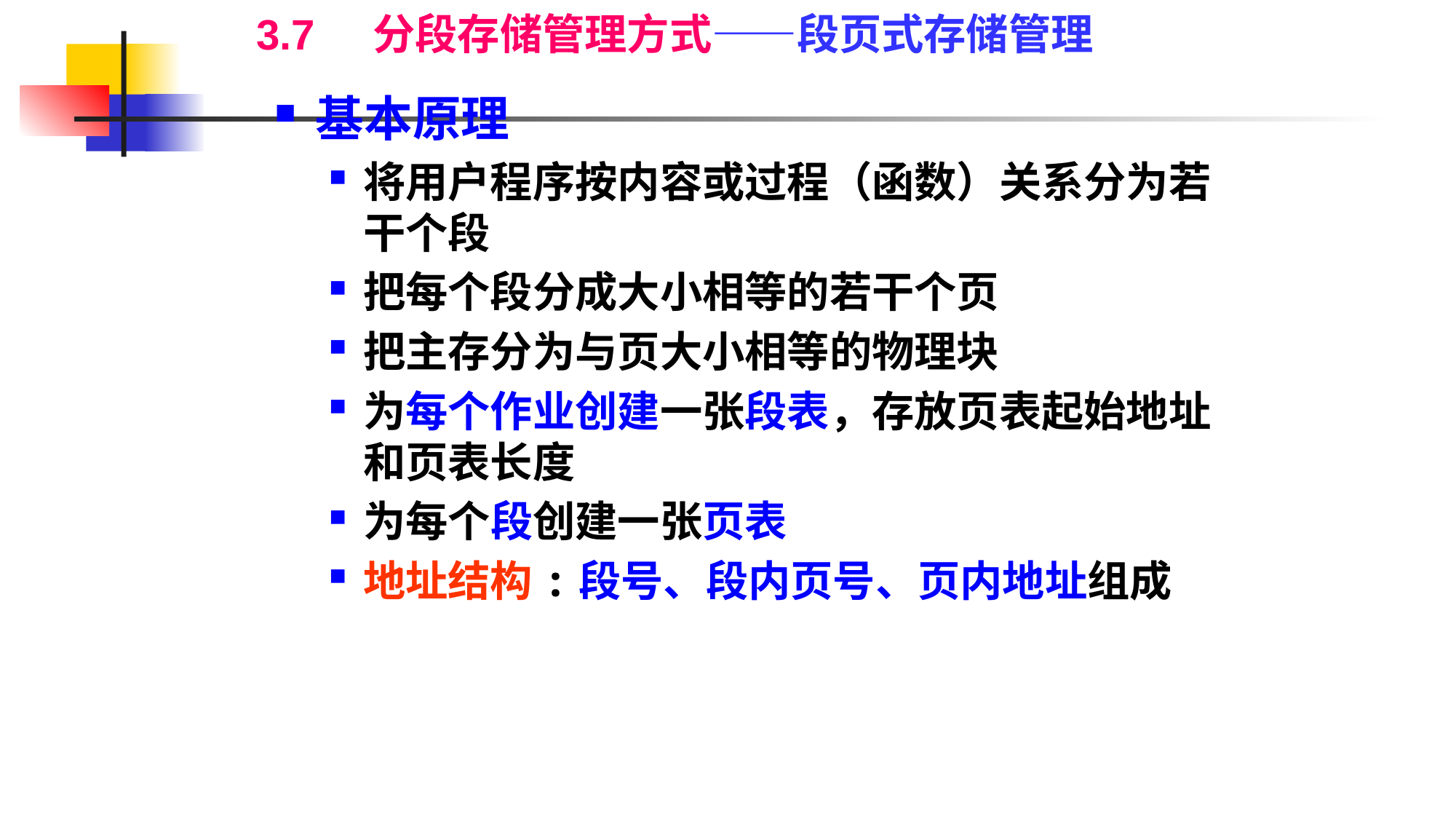

3.7    分段存储管理方式——段页式存储管理
基本原理
将用户程序按内容或过程（函数）关系分为若干个段
把每个段分成大小相等的若干个页
把主存分为与页大小相等的物理块
为每个作业创建一张段表，存放页表起始地址和页表长度
为每个段创建一张页表
地址结构:段号、段内页号、页内地址组成